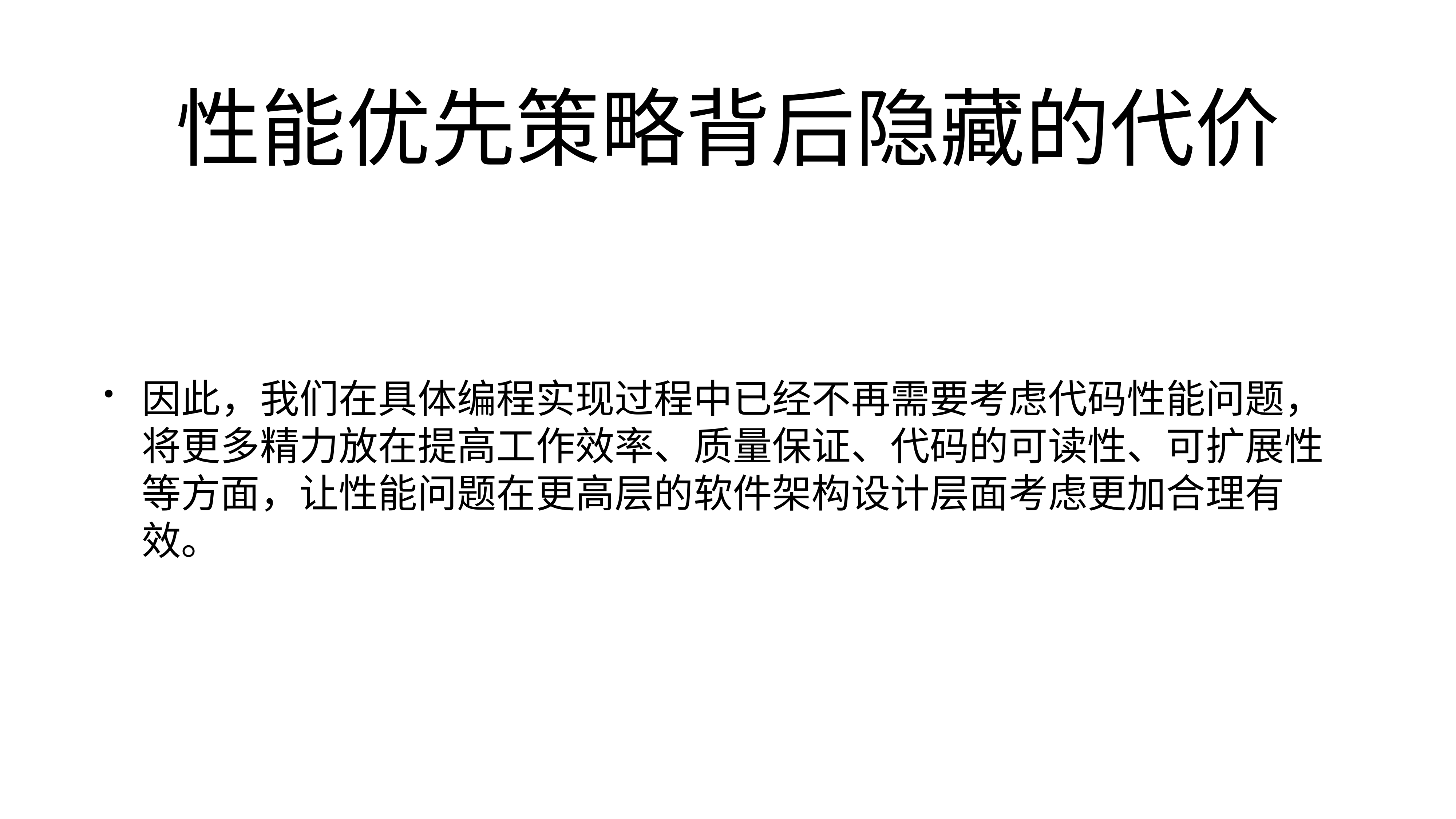

# 性能优先策略背后隐藏的代价
因此，我们在具体编程实现过程中已经不再需要考虑代码性能问题，将更多精力放在提高工作效率、质量保证、代码的可读性、可扩展性等方面，让性能问题在更高层的软件架构设计层面考虑更加合理有效。